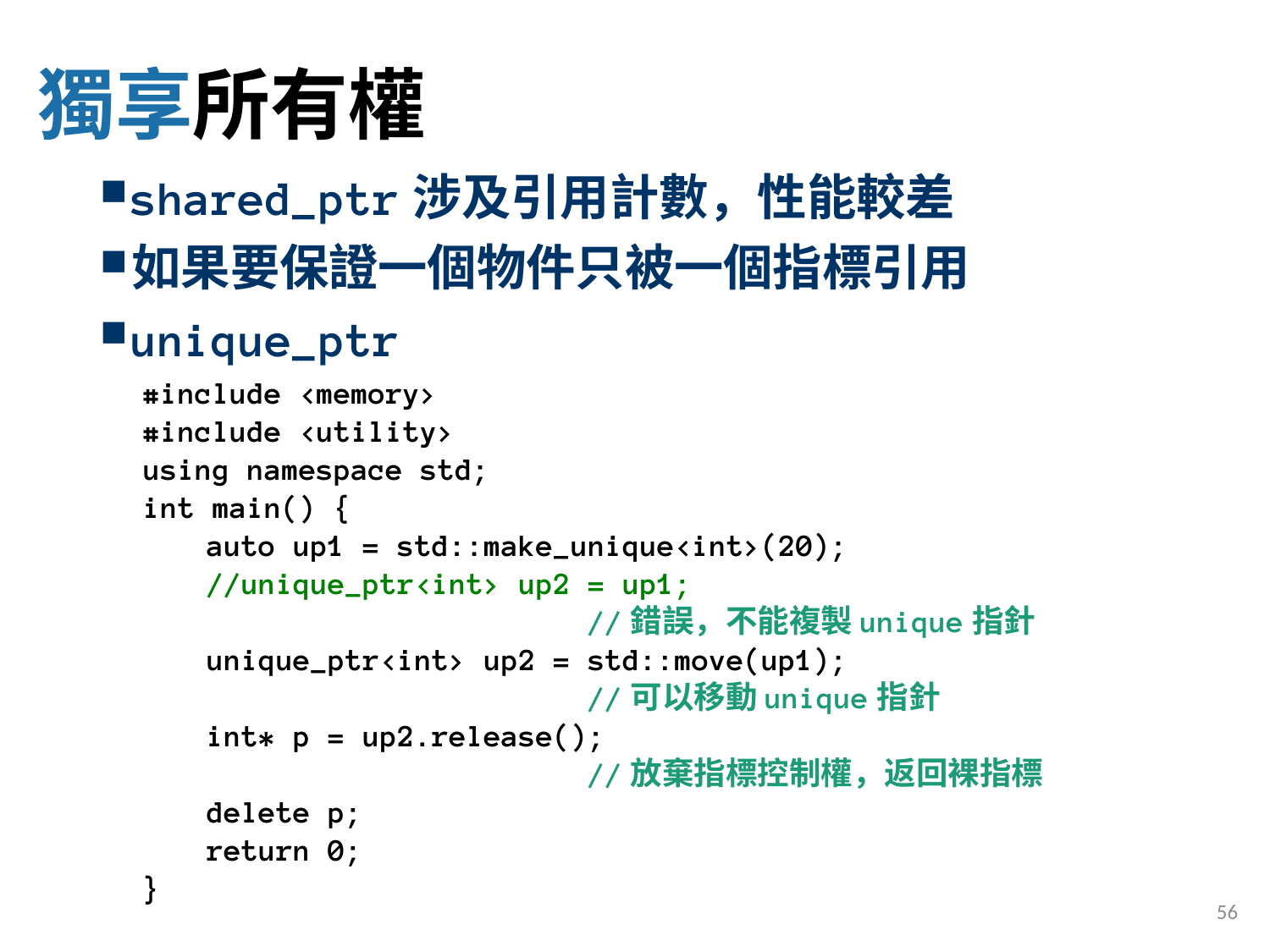

# 獨享所有權
shared_ptr涉及引用計數，性能較差
如果要保證一個物件只被一個指標引用
unique_ptr
#include <memory>
#include <utility>
using namespace std;
int main() {
auto up1 = std::make_unique<int>(20);
//unique_ptr<int> up2 = up1;
			//錯誤，不能複製unique指針
unique_ptr<int> up2 = std::move(up1);
			//可以移動unique指針
int* p = up2.release();
			//放棄指標控制權，返回裸指標
delete p;
return 0;
}
56